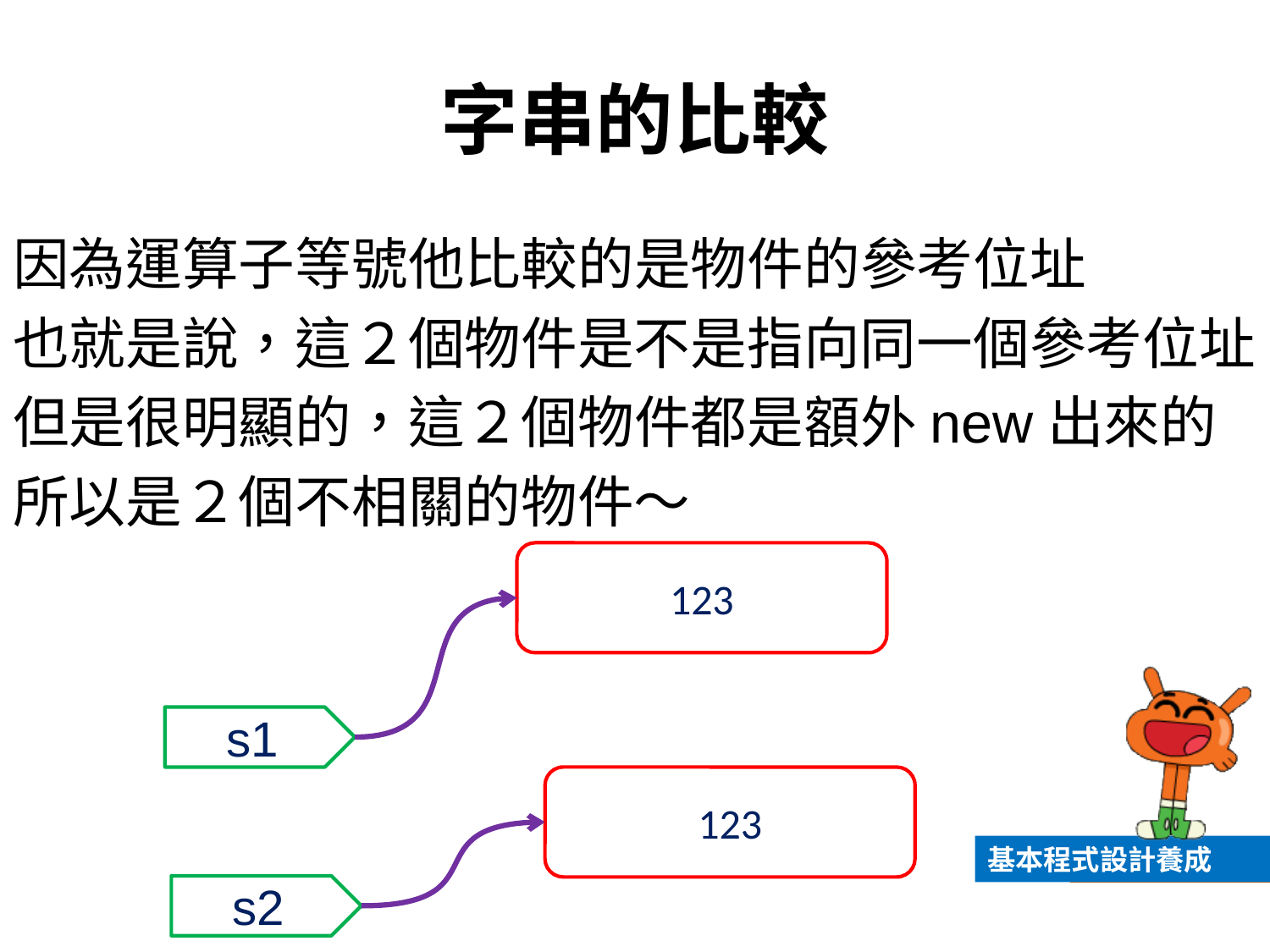

# 字串的比較
因為運算子等號他比較的是物件的參考位址
也就是說，這２個物件是不是指向同一個參考位址
但是很明顯的，這２個物件都是額外new出來的
所以是２個不相關的物件～
123
s1
123
s2